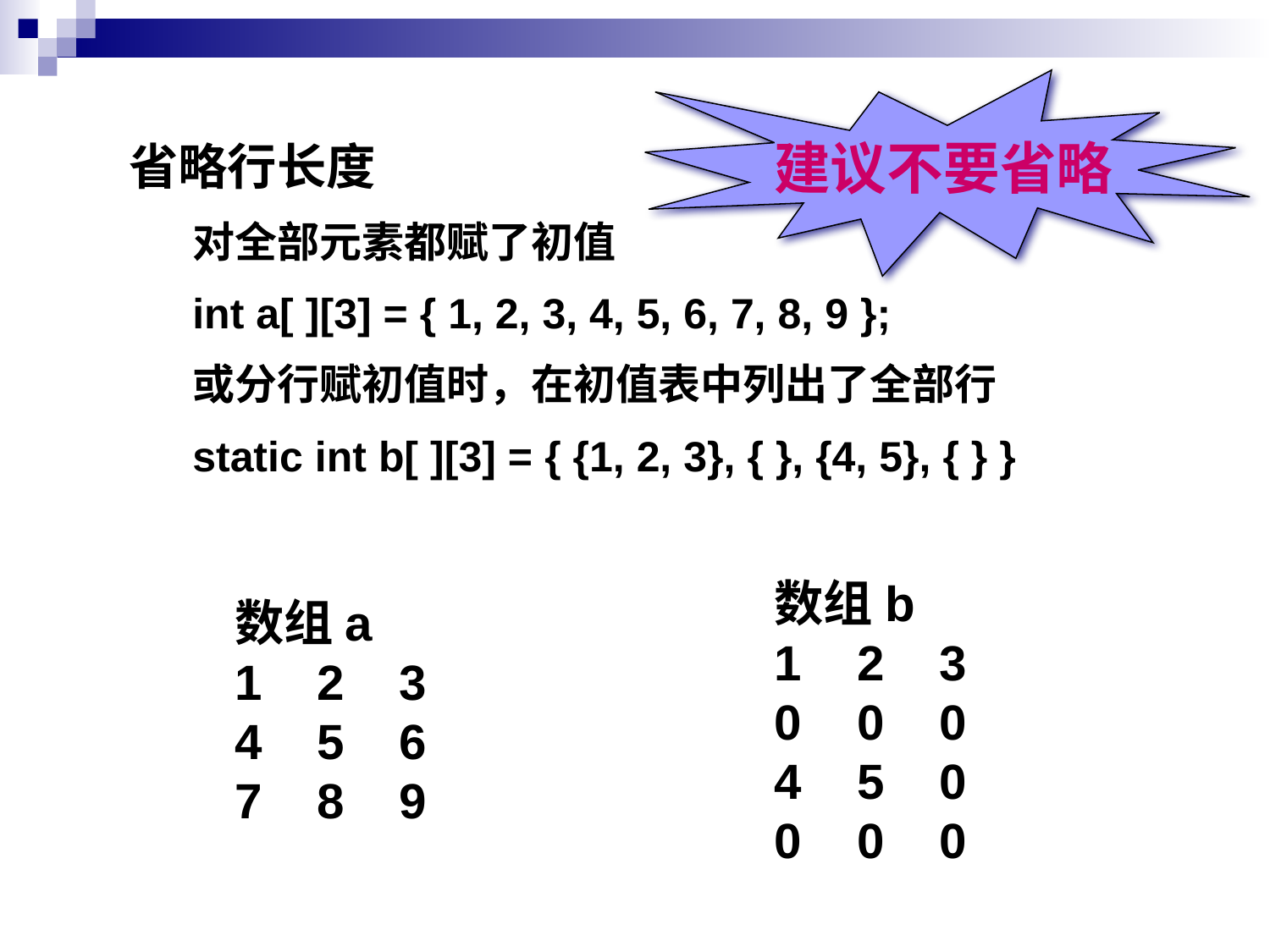

建议不要省略
省略行长度
对全部元素都赋了初值
int a[ ][3] = { 1, 2, 3, 4, 5, 6, 7, 8, 9 };
或分行赋初值时，在初值表中列出了全部行
static int b[ ][3] = { {1, 2, 3}, { }, {4, 5}, { } }
数组b
1    2    3
0    0    0
4    5    0
0    0    0
数组a
1    2    3
4    5    6
7    8    9